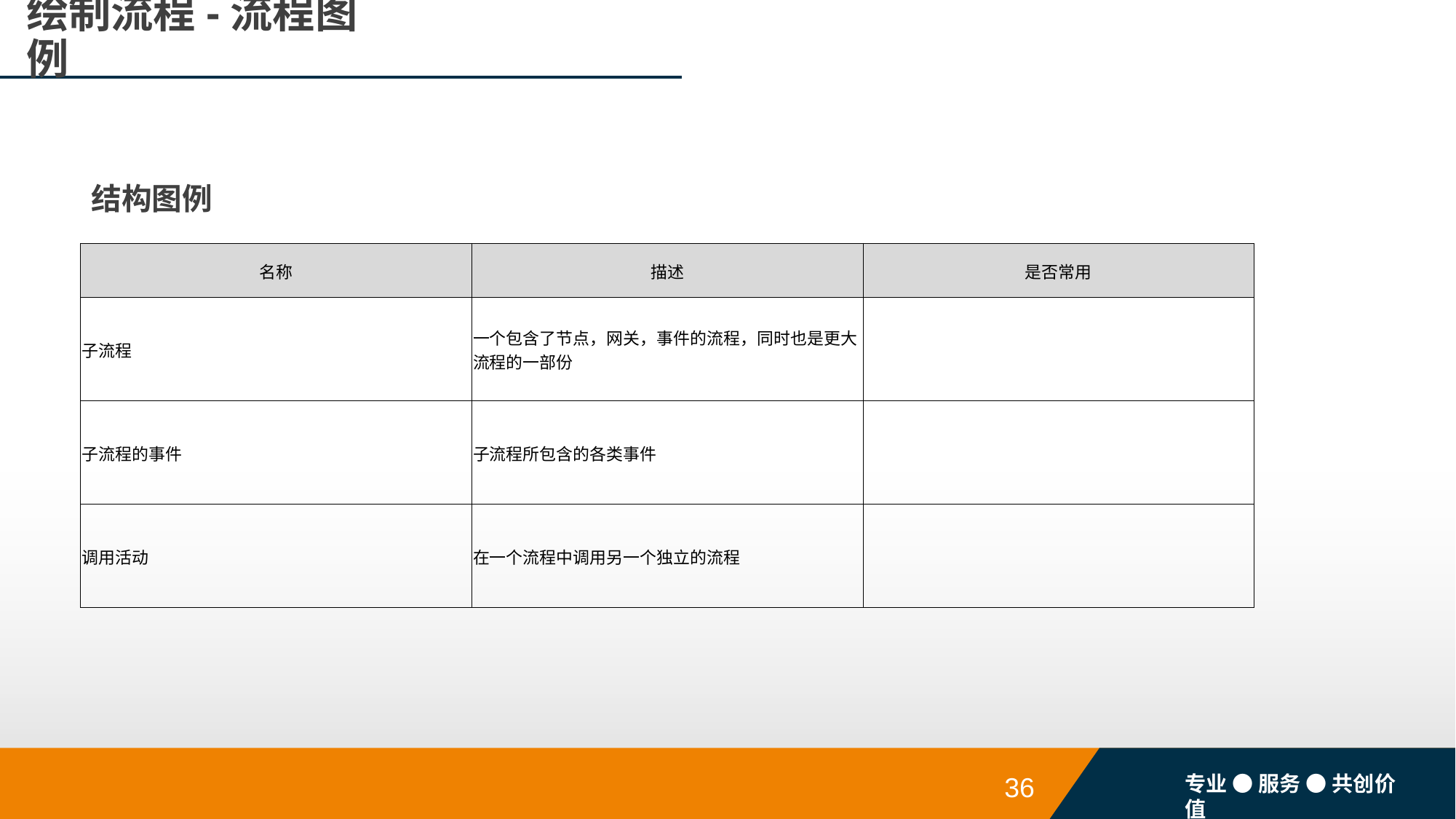

# 绘制流程-流程图例
结构图例
| 名称 | 描述 | 是否常用 |
| --- | --- | --- |
| 子流程 | 一个包含了节点，网关，事件的流程，同时也是更大流程的一部份 |  |
| 子流程的事件 | 子流程所包含的各类事件 |  |
| 调用活动 | 在一个流程中调用另一个独立的流程 |  |